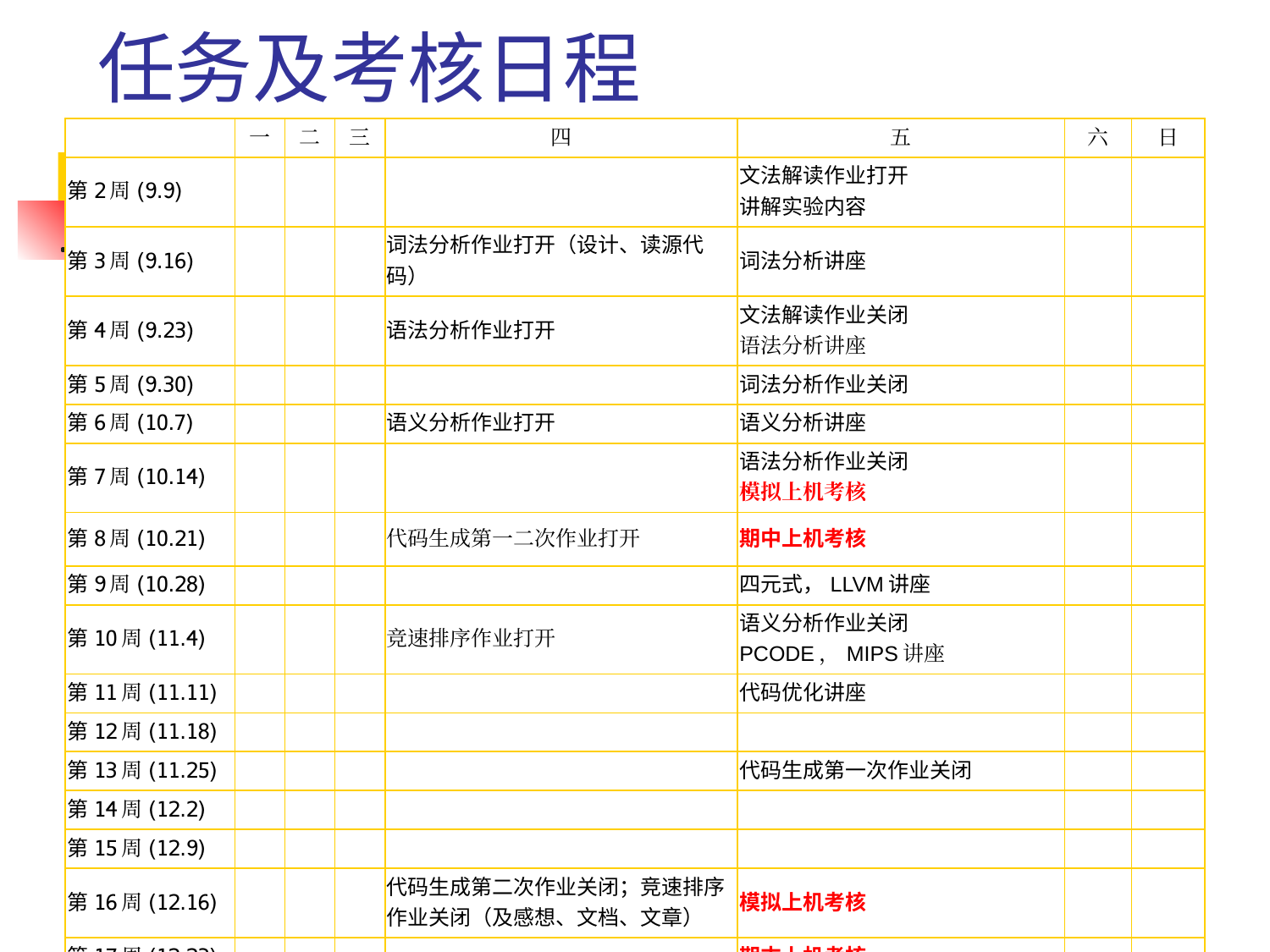

# 任务及考核日程
|  | 一 | 二 | 三 | 四 | 五 | 六 | 日 |
| --- | --- | --- | --- | --- | --- | --- | --- |
| 第2周(9.9) |  |  |  |  | 文法解读作业打开 讲解实验内容 |  |  |
| 第3周(9.16) |  |  |  | 词法分析作业打开（设计、读源代码） | 词法分析讲座 |  |  |
| 第4周(9.23) |  |  |  | 语法分析作业打开 | 文法解读作业关闭 语法分析讲座 |  |  |
| 第5周(9.30) |  |  |  |  | 词法分析作业关闭 |  |  |
| 第6周(10.7) |  |  |  | 语义分析作业打开 | 语义分析讲座 |  |  |
| 第7周(10.14) |  |  |  |  | 语法分析作业关闭 模拟上机考核 |  |  |
| 第8周(10.21) |  |  |  | 代码生成第一二次作业打开 | 期中上机考核 |  |  |
| 第9周(10.28) |  |  |  |  | 四元式，LLVM讲座 |  |  |
| 第10周(11.4) |  |  |  | 竞速排序作业打开 | 语义分析作业关闭 PCODE，MIPS讲座 |  |  |
| 第11周(11.11) |  |  |  |  | 代码优化讲座 |  |  |
| 第12周(11.18) |  |  |  |  |  |  |  |
| 第13周(11.25) |  |  |  |  | 代码生成第一次作业关闭 |  |  |
| 第14周(12.2) |  |  |  |  |  |  |  |
| 第15周(12.9) |  |  |  |  |  |  |  |
| 第16周(12.16) |  |  |  | 代码生成第二次作业关闭；竞速排序作业关闭（及感想、文档、文章） | 模拟上机考核 |  |  |
| 第17周(12.23) |  |  |  |  | 期末上机考核 |  |  |